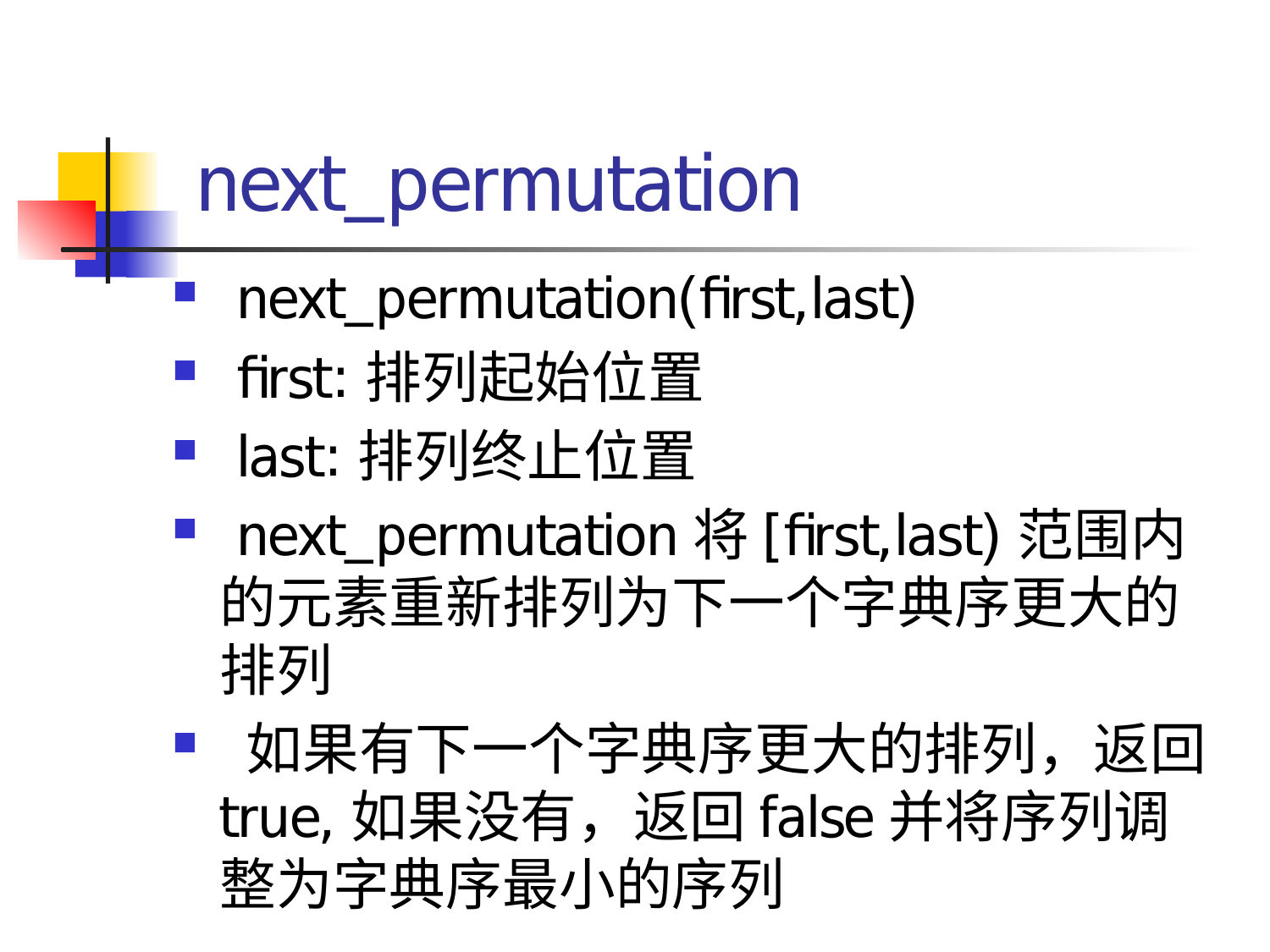

# next_permutation
 next_permutation(first,last)
 first:排列起始位置
 last:排列终止位置
 next_permutation将[first,last)范围内的元素重新排列为下一个字典序更大的排列
 如果有下一个字典序更大的排列，返回true,如果没有，返回false并将序列调整为字典序最小的序列